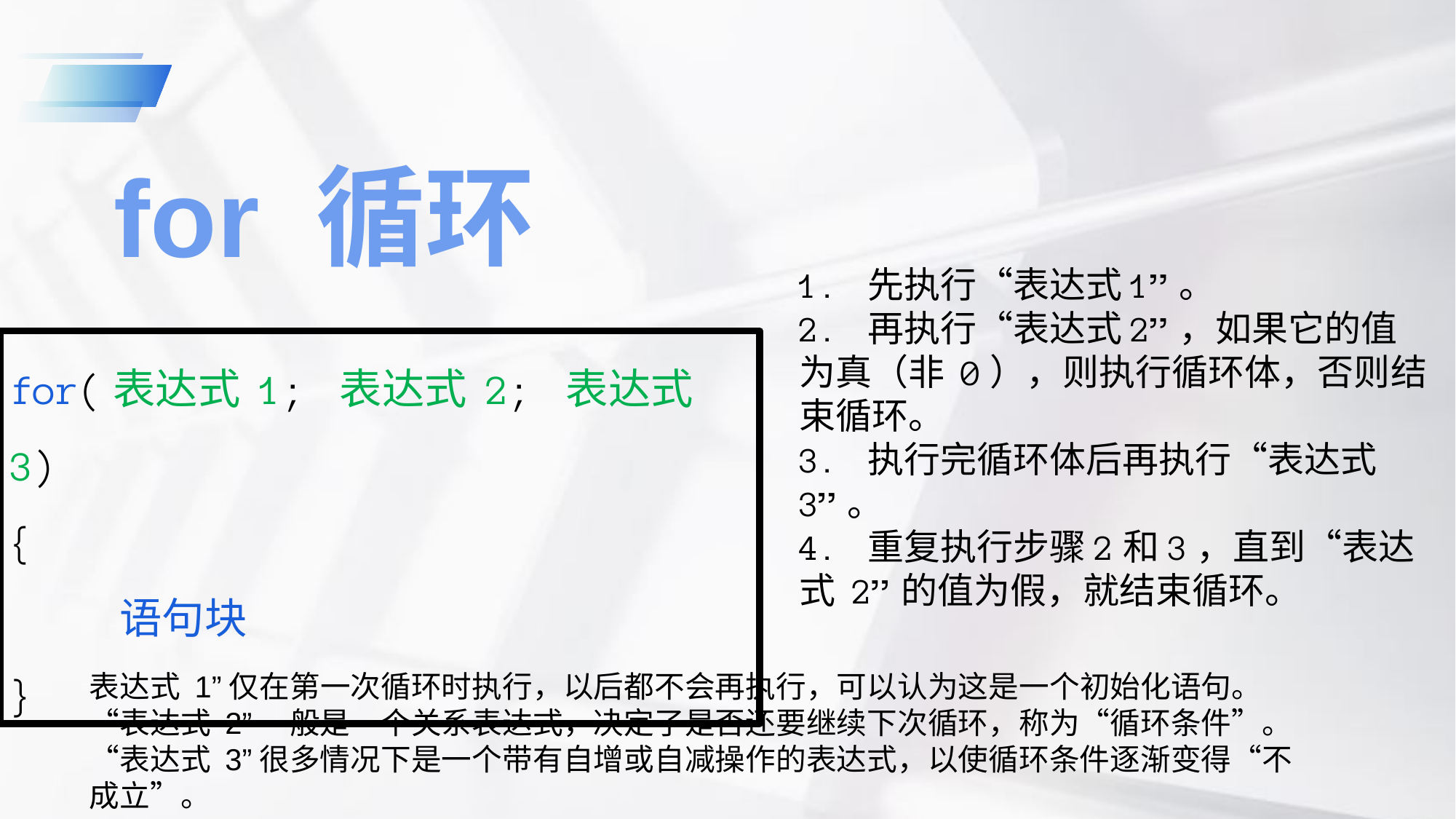

for 循环
1. 先执行“表达式1”。
2. 再执行“表达式2”，如果它的值为真（非 0），则执行循环体，否则结束循环。
3. 执行完循环体后再执行“表达式 3”。
4. 重复执行步骤2和3，直到“表达式 2”的值为假，就结束循环。
for(表达式 1; 表达式 2; 表达式 3)
{
	语句块
}
表达式 1”仅在第一次循环时执行，以后都不会再执行，可以认为这是一个初始化语句。“表达式 2”一般是一个关系表达式，决定了是否还要继续下次循环，称为“循环条件”。“表达式 3”很多情况下是一个带有自增或自减操作的表达式，以使循环条件逐渐变得“不成立”。